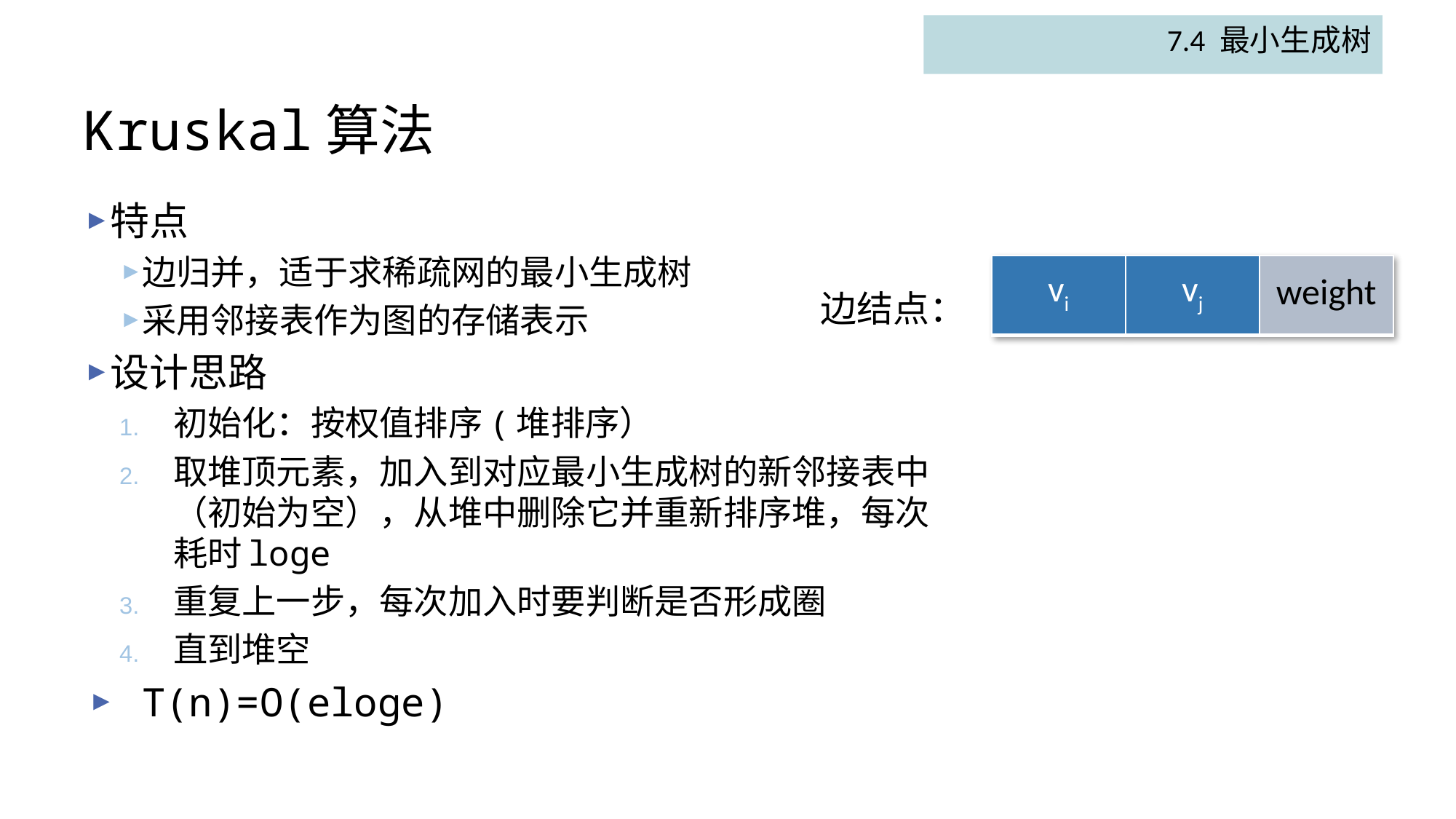

7.4 最小生成树
# Kruskal算法
特点
边归并，适于求稀疏网的最小生成树
采用邻接表作为图的存储表示
设计思路
初始化：按权值排序(堆排序）
取堆顶元素，加入到对应最小生成树的新邻接表中（初始为空），从堆中删除它并重新排序堆，每次耗时loge
重复上一步，每次加入时要判断是否形成圈
直到堆空
T(n)=O(eloge)

| vi | vj | weight |
| --- | --- | --- |
边结点：